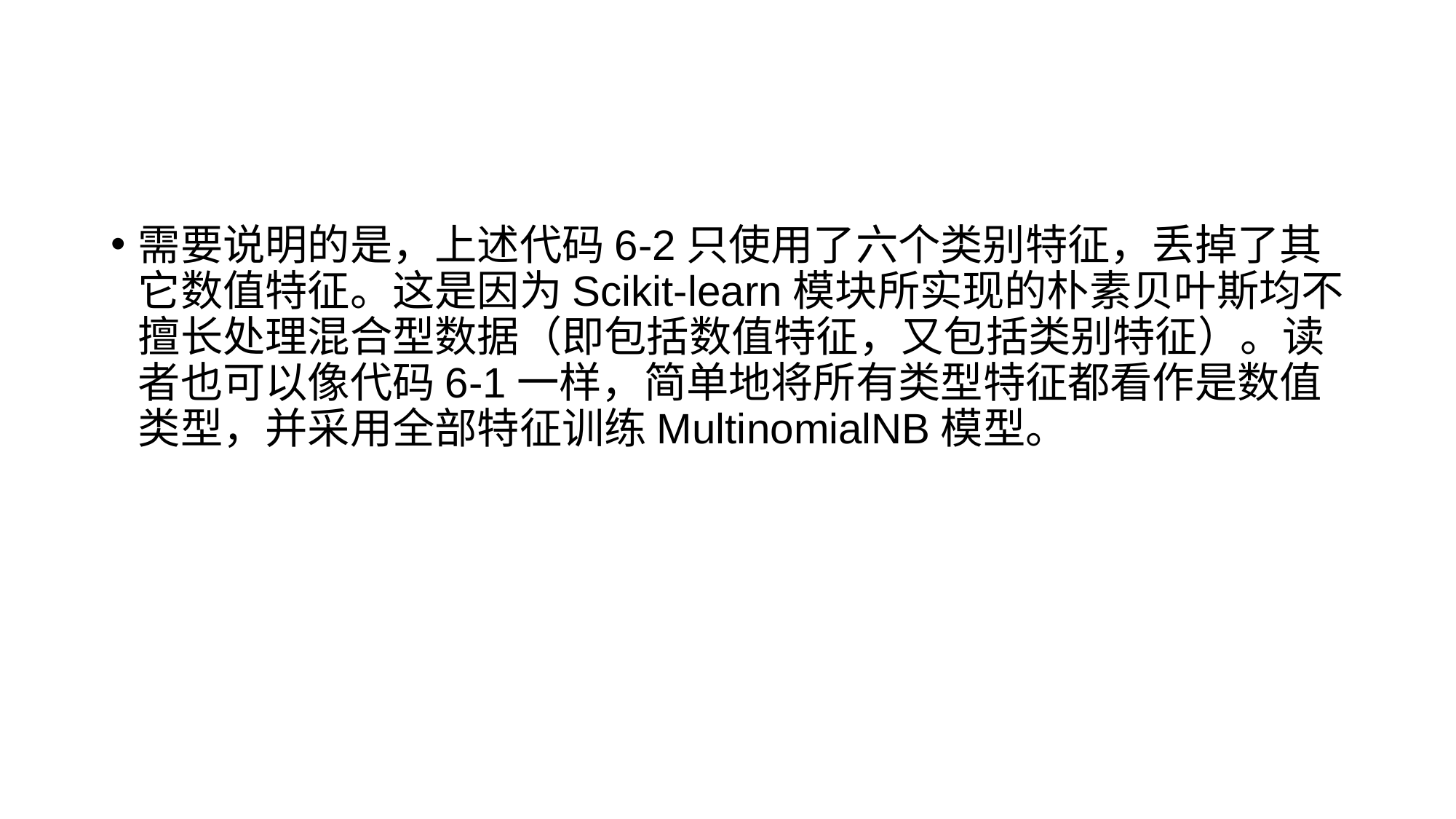

#
需要说明的是，上述代码6-2只使用了六个类别特征，丢掉了其它数值特征。这是因为Scikit-learn模块所实现的朴素贝叶斯均不擅长处理混合型数据（即包括数值特征，又包括类别特征）。读者也可以像代码6-1一样，简单地将所有类型特征都看作是数值类型，并采用全部特征训练MultinomialNB模型。